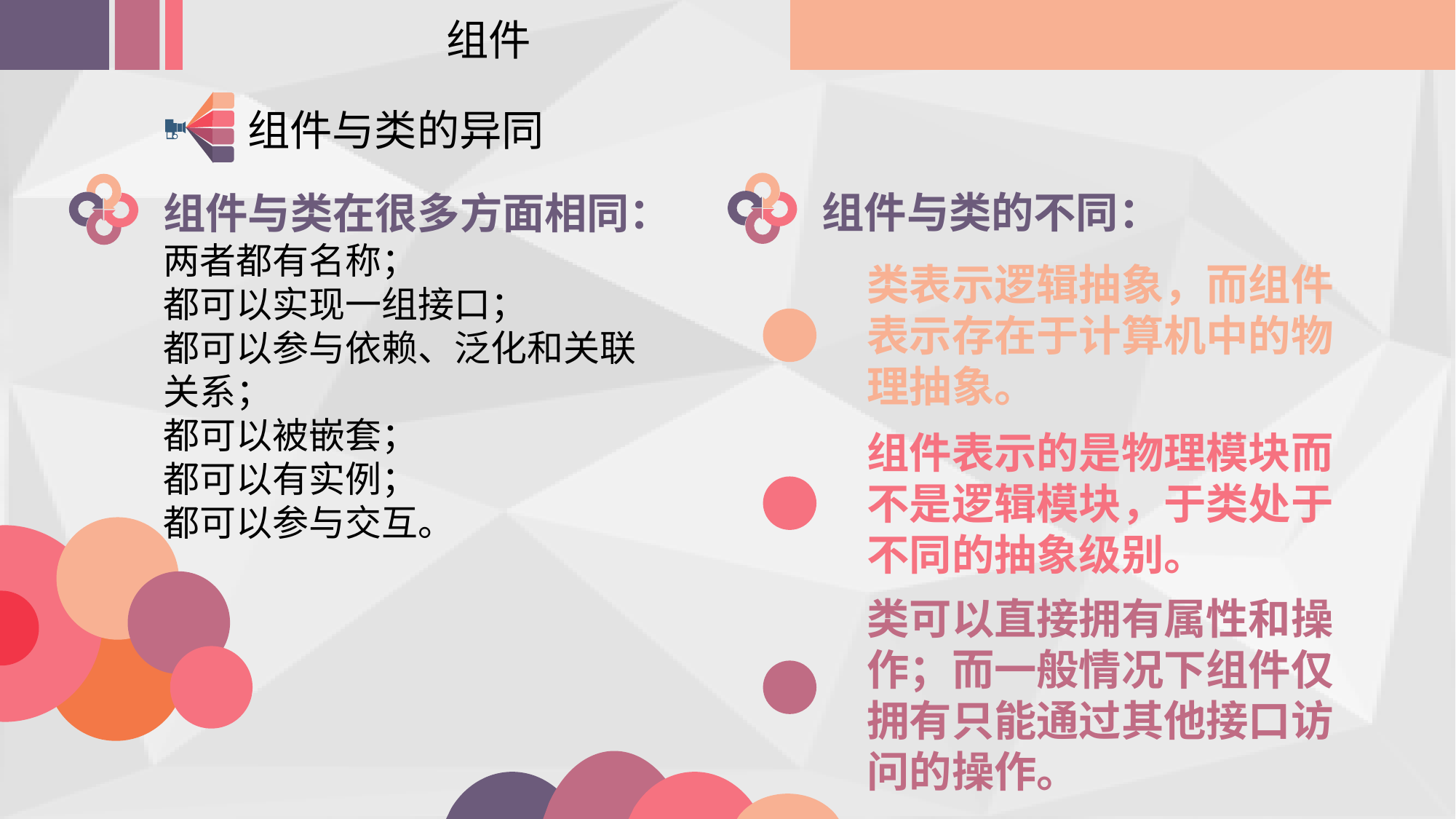

组件

组件与类的异同

组件与类的不同：

组件与类在很多方面相同：
两者都有名称；
都可以实现一组接口；
都可以参与依赖、泛化和关联关系；
都可以被嵌套；
都可以有实例；
都可以参与交互。
类表示逻辑抽象，而组件表示存在于计算机中的物理抽象。

组件表示的是物理模块而不是逻辑模块，于类处于不同的抽象级别。

类可以直接拥有属性和操作；而一般情况下组件仅拥有只能通过其他接口访问的操作。